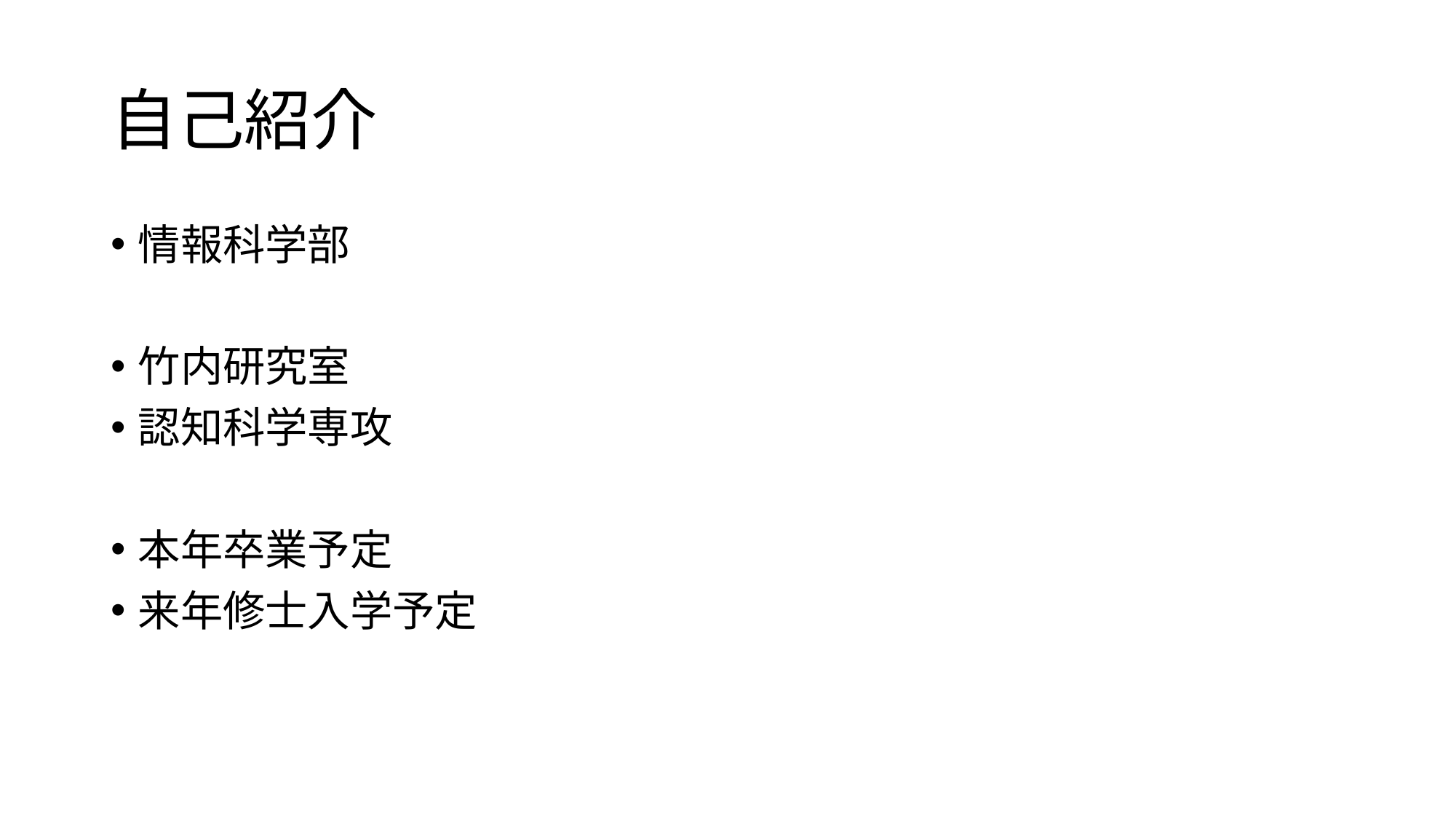

# 自己紹介
情報科学部

竹内研究室
認知科学専攻

本年卒業予定
来年修士入学予定